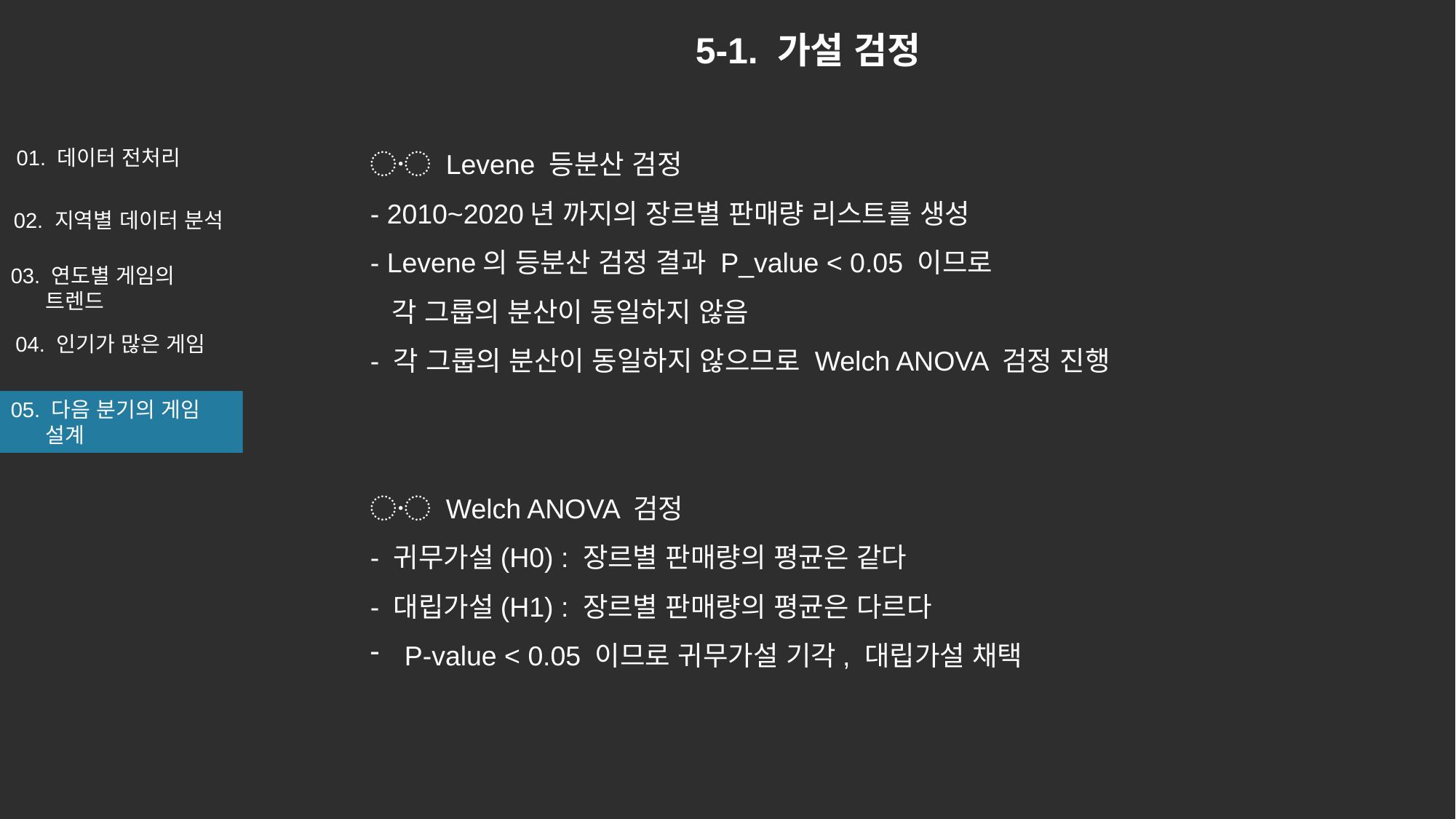

5-1. 가설 검정

〮 Levene 등분산 검정
- 2010~2020년 까지의 장르별 판매량 리스트를 생성
- Levene의 등분산 검정 결과 P_value < 0.05 이므로
  각 그룹의 분산이 동일하지 않음
- 각 그룹의 분산이 동일하지 않으므로 Welch ANOVA 검정 진행

〮 Welch ANOVA 검정
- 귀무가설(H0) : 장르별 판매량의 평균은 같다
- 대립가설(H1) : 장르별 판매량의 평균은 다르다
P-value < 0.05 이므로 귀무가설 기각, 대립가설 채택
01. 데이터 전처리
02. 지역별 데이터 분석
03. 연도별 게임의
     트렌드
04. 인기가 많은 게임
05. 다음 분기의 게임
     설계